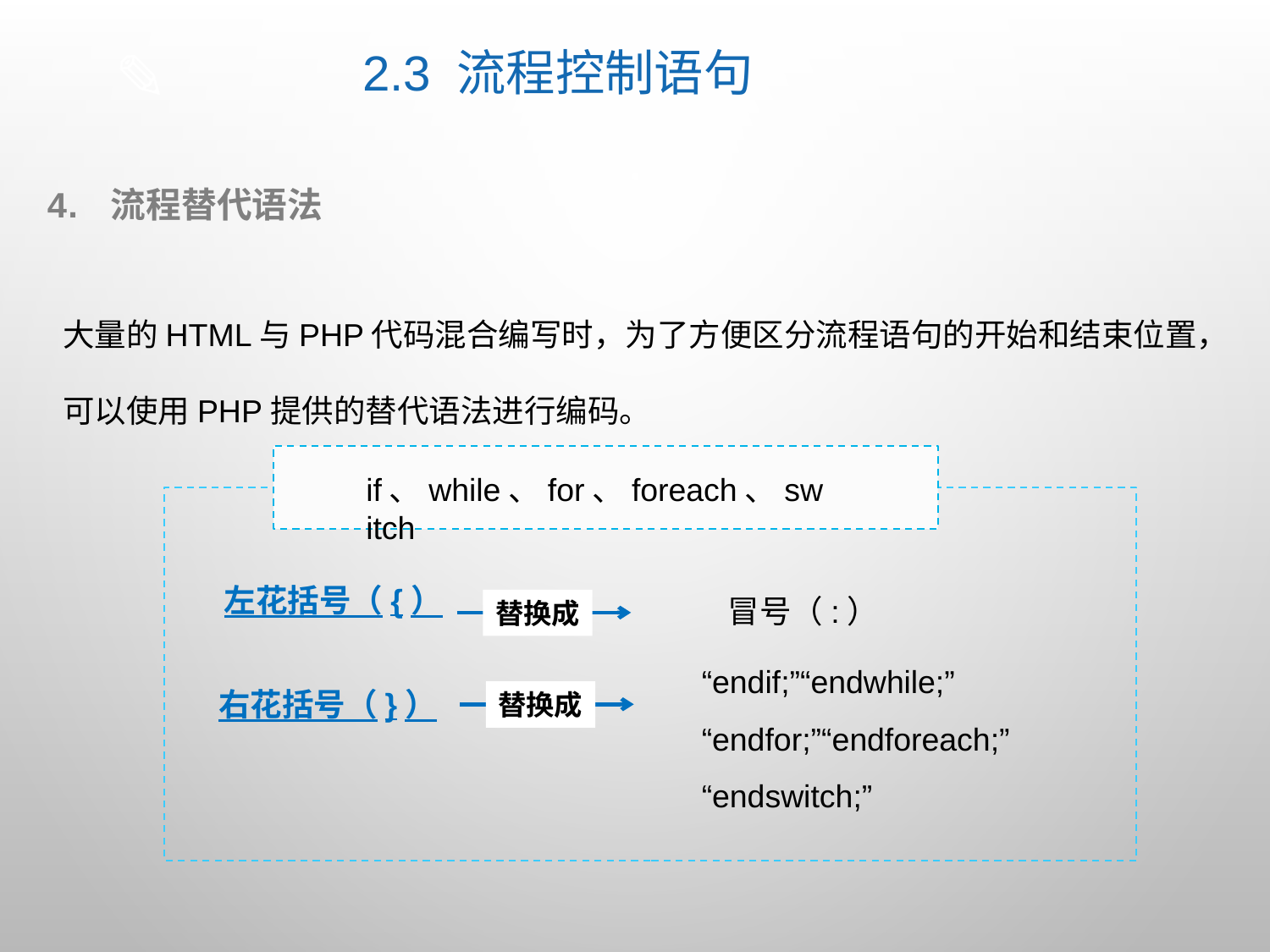

# 2.3 流程控制语句
流程替代语法
大量的HTML与PHP代码混合编写时，为了方便区分流程语句的开始和结束位置，可以使用PHP提供的替代语法进行编码。

if、while、for、foreach、switch

左花括号（{）
冒号（:）
替换成
“endif;”“endwhile;”
“endfor;”“endforeach;”
“endswitch;”
右花括号（}）
替换成